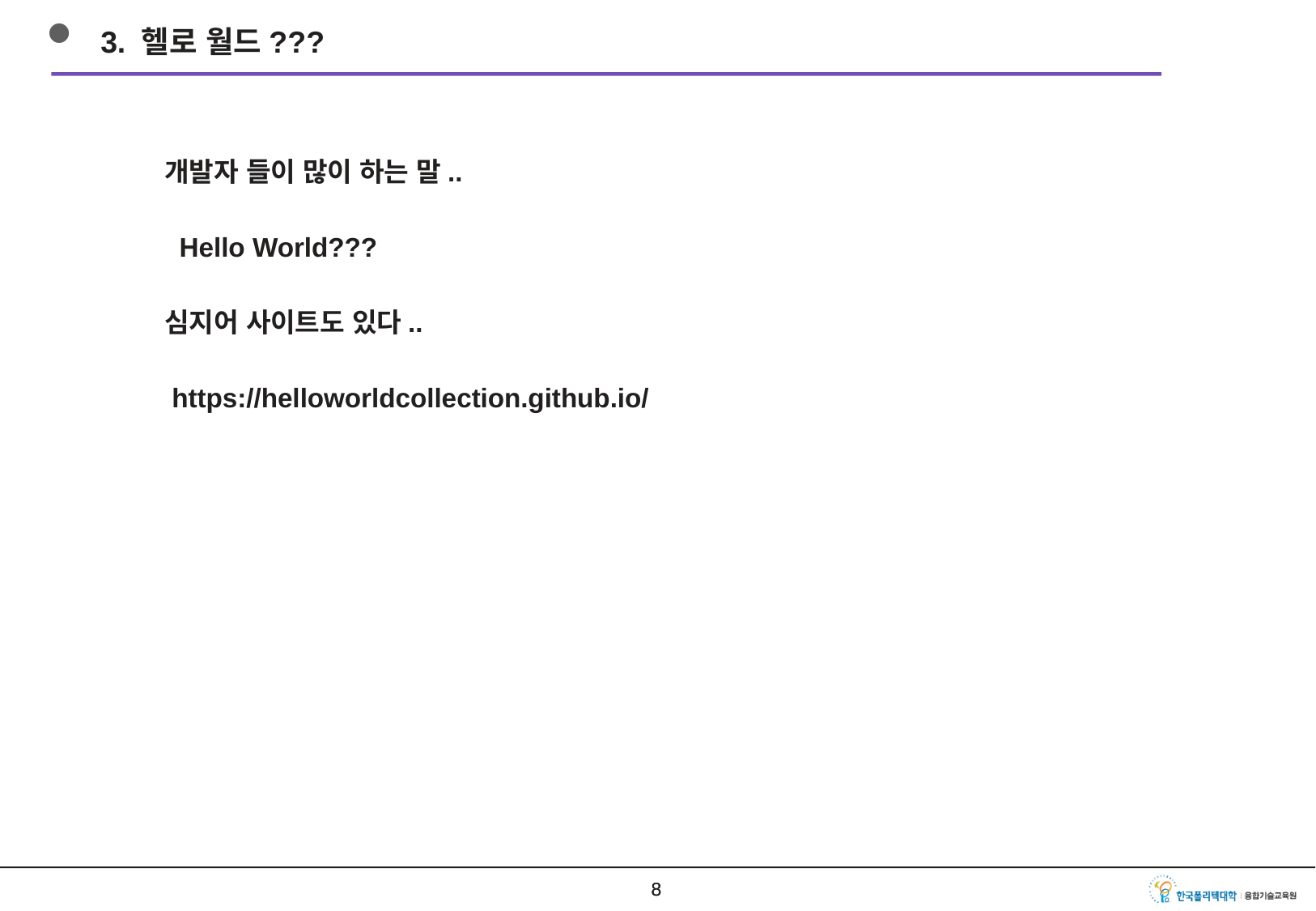

3. 헬로 월드???
개발자 들이 많이 하는 말..

  Hello World???

심지어 사이트도 있다..

 https://helloworldcollection.github.io/
8
8